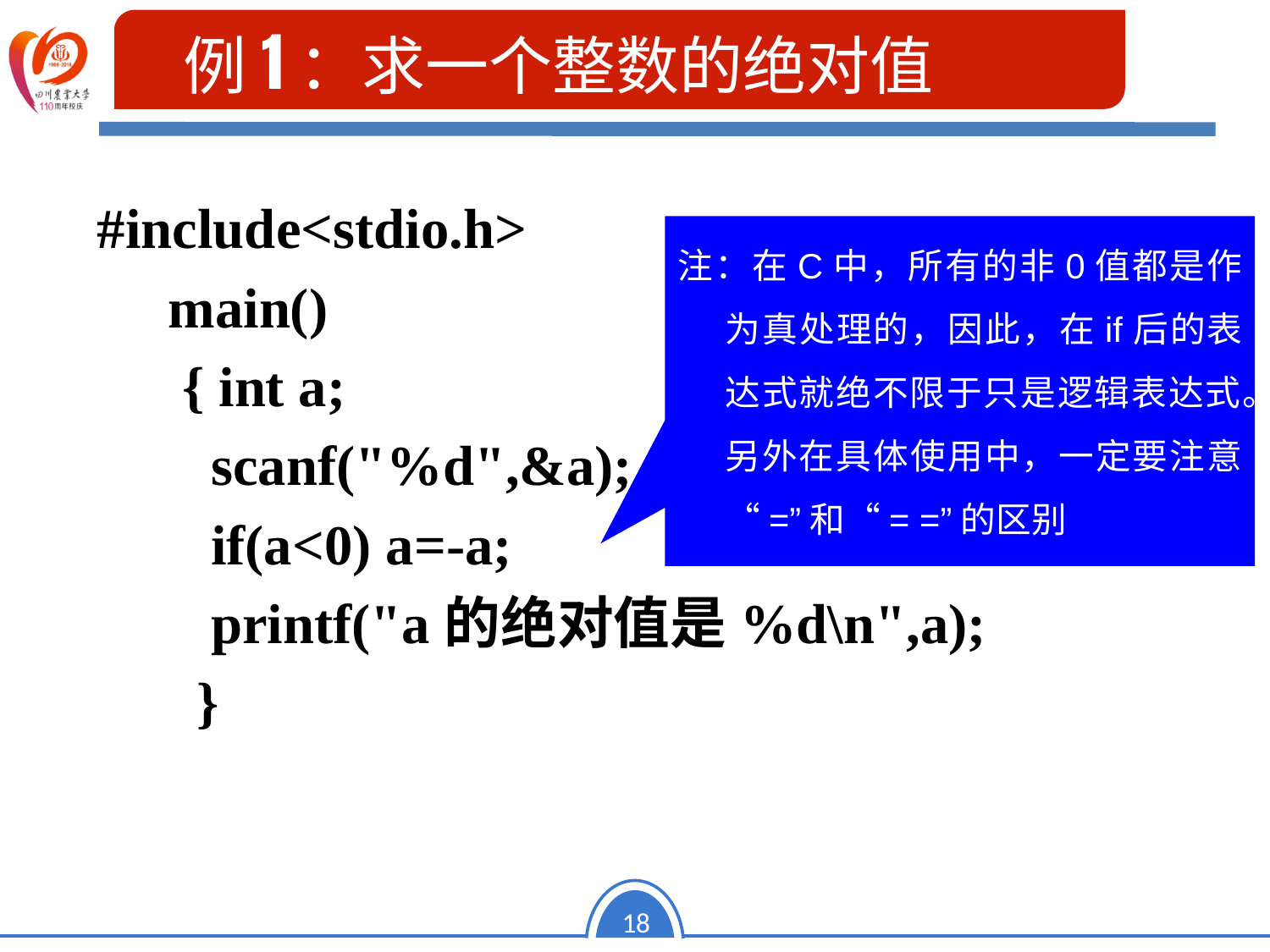

例1：求一个整数的绝对值
#include<stdio.h>
     main()
      { int a;
        scanf("%d",&a);
        if(a<0) a=-a;
        printf("a的绝对值是%d\n",a);
       }
注：在C中，所有的非0值都是作为真处理的，因此，在if后的表达式就绝不限于只是逻辑表达式。另外在具体使用中，一定要注意“=”和“= =”的区别